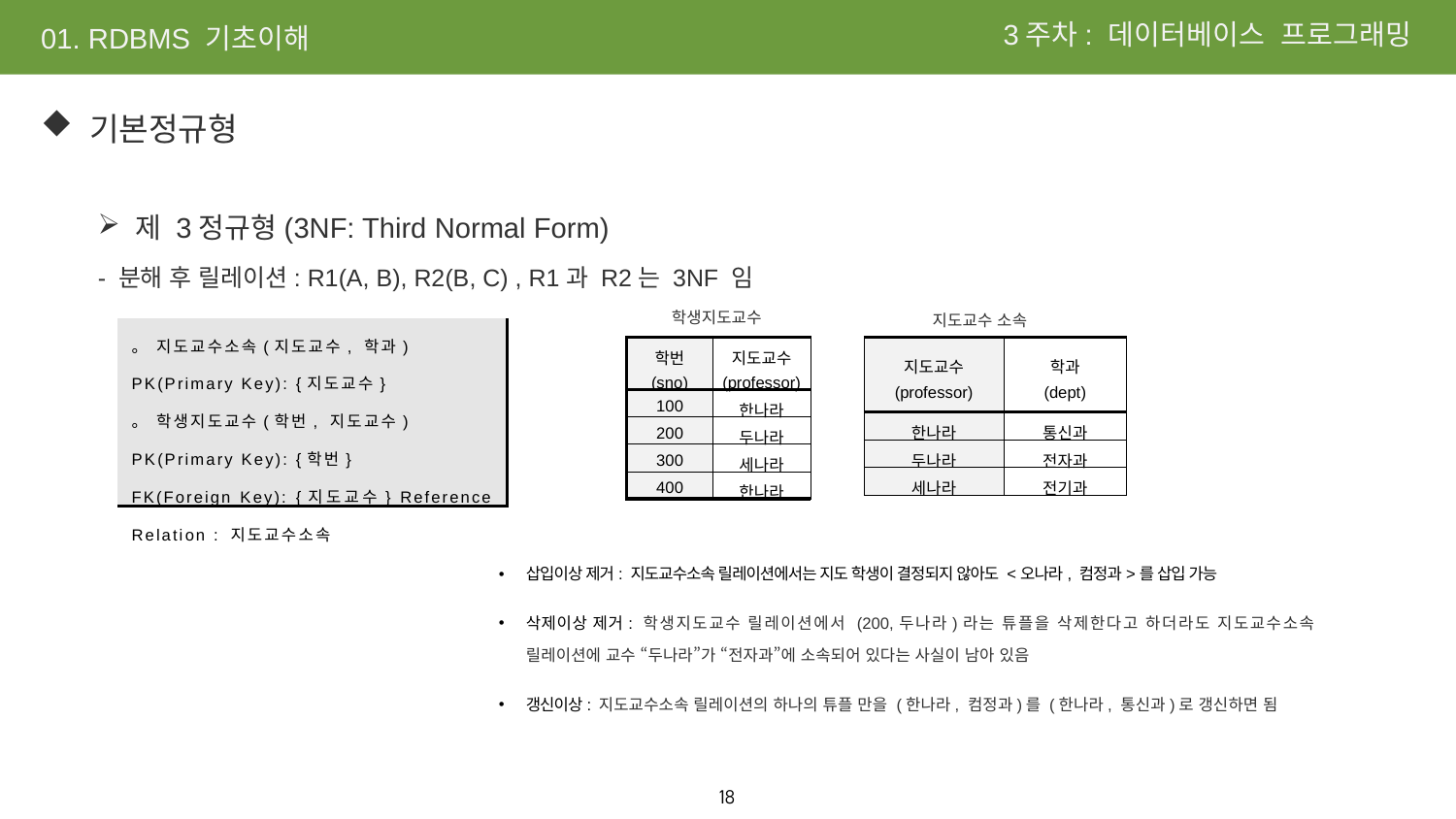

3주차: 데이터베이스  프로그래밍
01. RDBMS 기초이해
 기본정규형
 제 3정규형(3NF: Third Normal Form)
- 분해 후 릴레이션: R1(A, B), R2(B, C) , R1과 R2는 3NF 임
학생지도교수
지도교수 소속
| 。 지도교수소속(지도교수, 학과) PK(Primary Key): {지도교수} 。 학생지도교수(학번, 지도교수) PK(Primary Key): {학번} FK(Foreign Key): {지도교수} Reference Relation : 지도교수소속 |
| --- |
| 학번 (sno) | 지도교수 (professor) |
| --- | --- |
| 100 | 한나라 |
| 200 | 두나라 |
| 300 | 세나라 |
| 400 | 한나라 |

| 지도교수 (professor) | 학과 (dept) |
| --- | --- |
| 한나라 | 통신과 |
| 두나라 | 전자과 |
| 세나라 | 전기과 |
삽입이상 제거: 지도교수소속 릴레이션에서는 지도 학생이 결정되지 않아도 <오나라, 컴정과>를 삽입 가능
삭제이상 제거: 학생지도교수 릴레이션에서 (200,두나라)라는 튜플을 삭제한다고 하더라도 지도교수소속 릴레이션에 교수 “두나라”가 “전자과”에 소속되어 있다는 사실이 남아 있음
갱신이상: 지도교수소속 릴레이션의 하나의 튜플 만을 (한나라, 컴정과)를 (한나라, 통신과)로 갱신하면 됨
18